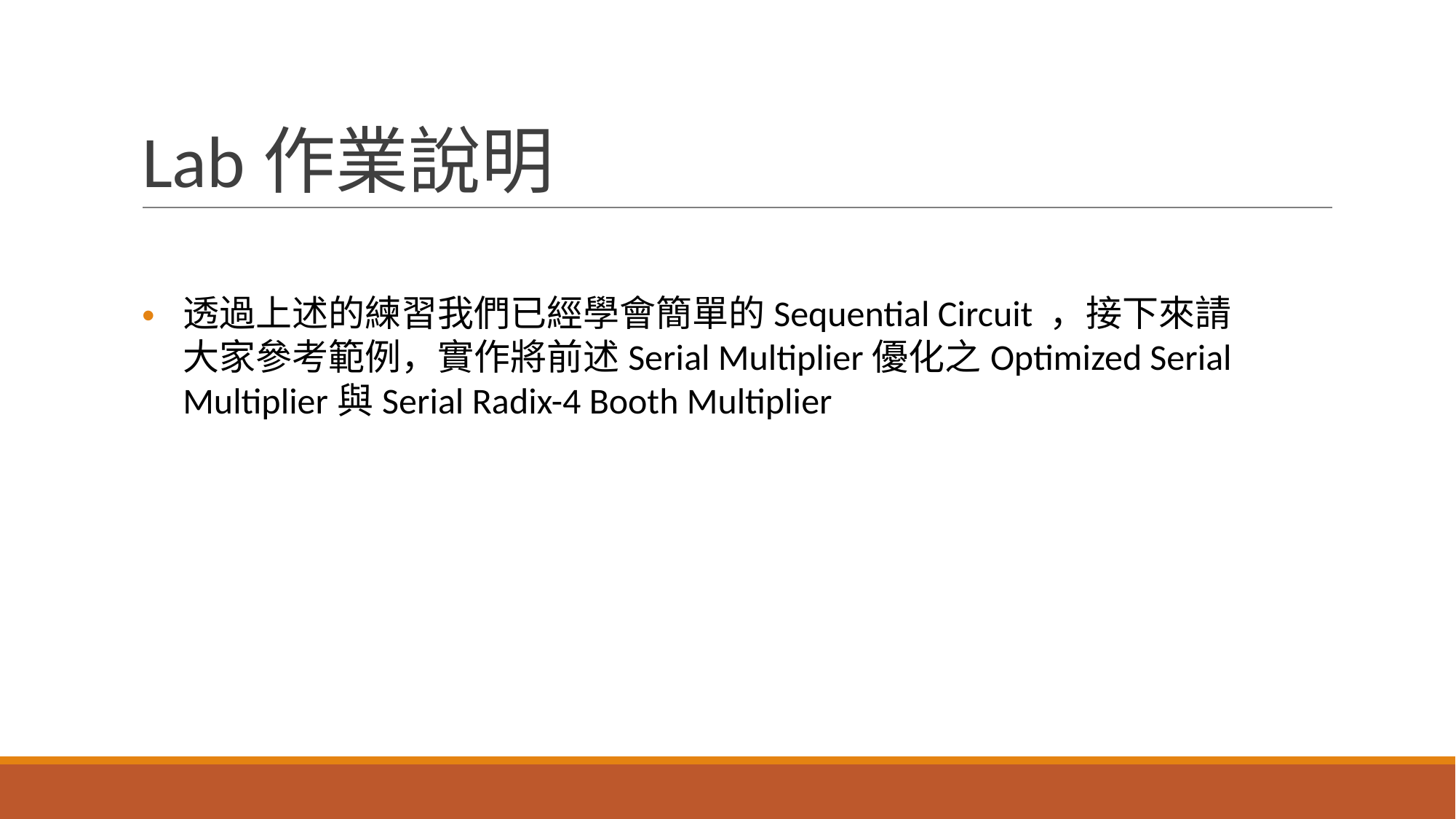

# Lab作業說明
透過上述的練習我們已經學會簡單的Sequential Circuit ，接下來請大家參考範例，實作將前述Serial Multiplier優化之Optimized Serial Multiplier與Serial Radix-4 Booth Multiplier